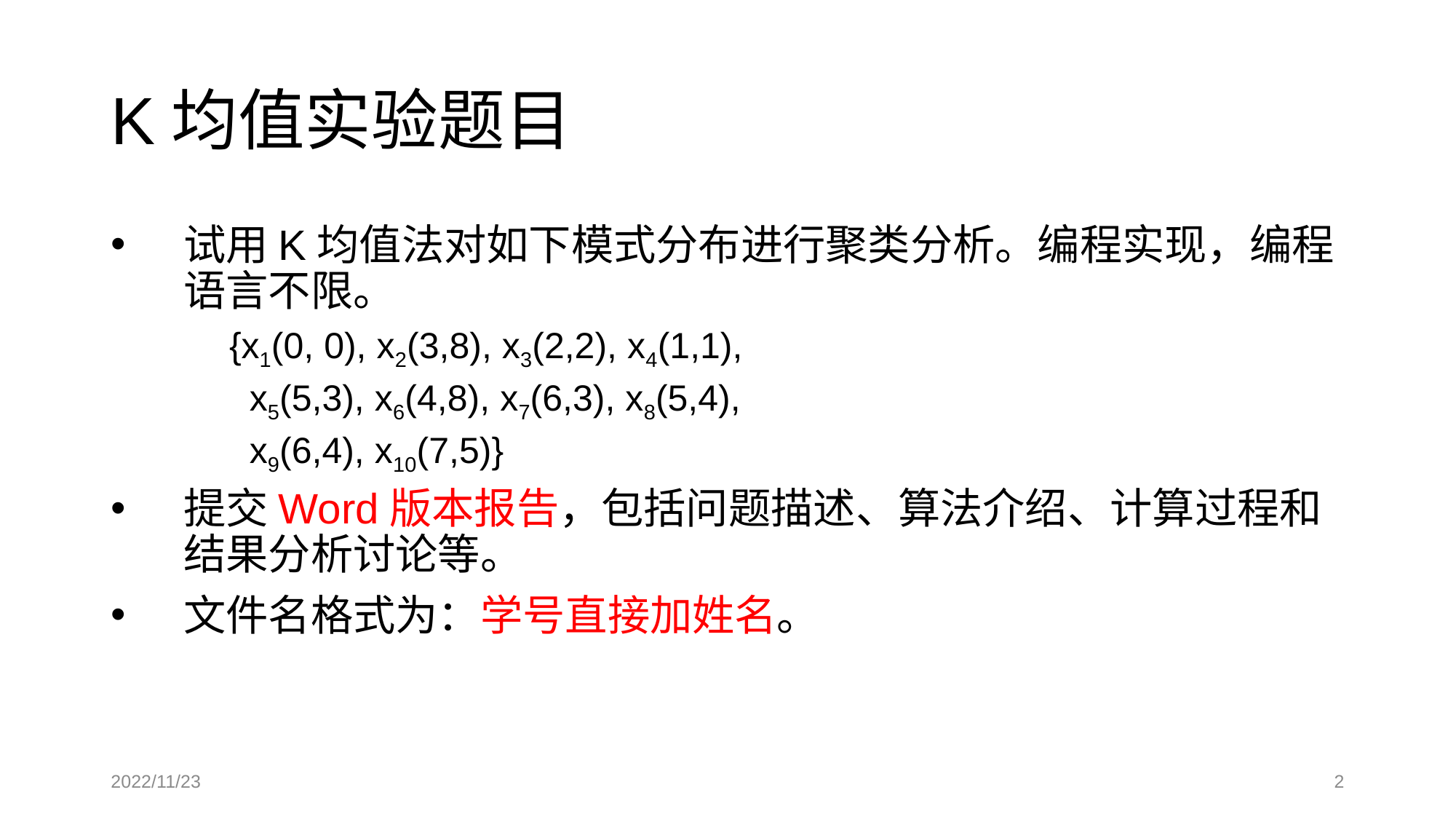

# K均值实验题目
试用K均值法对如下模式分布进行聚类分析。编程实现，编程语言不限。
	{x1(0, 0), x2(3,8), x3(2,2), x4(1,1),
	  x5(5,3), x6(4,8), x7(6,3), x8(5,4),
	  x9(6,4), x10(7,5)}
提交Word版本报告，包括问题描述、算法介绍、计算过程和结果分析讨论等。
文件名格式为：学号直接加姓名。
2022/11/23
2